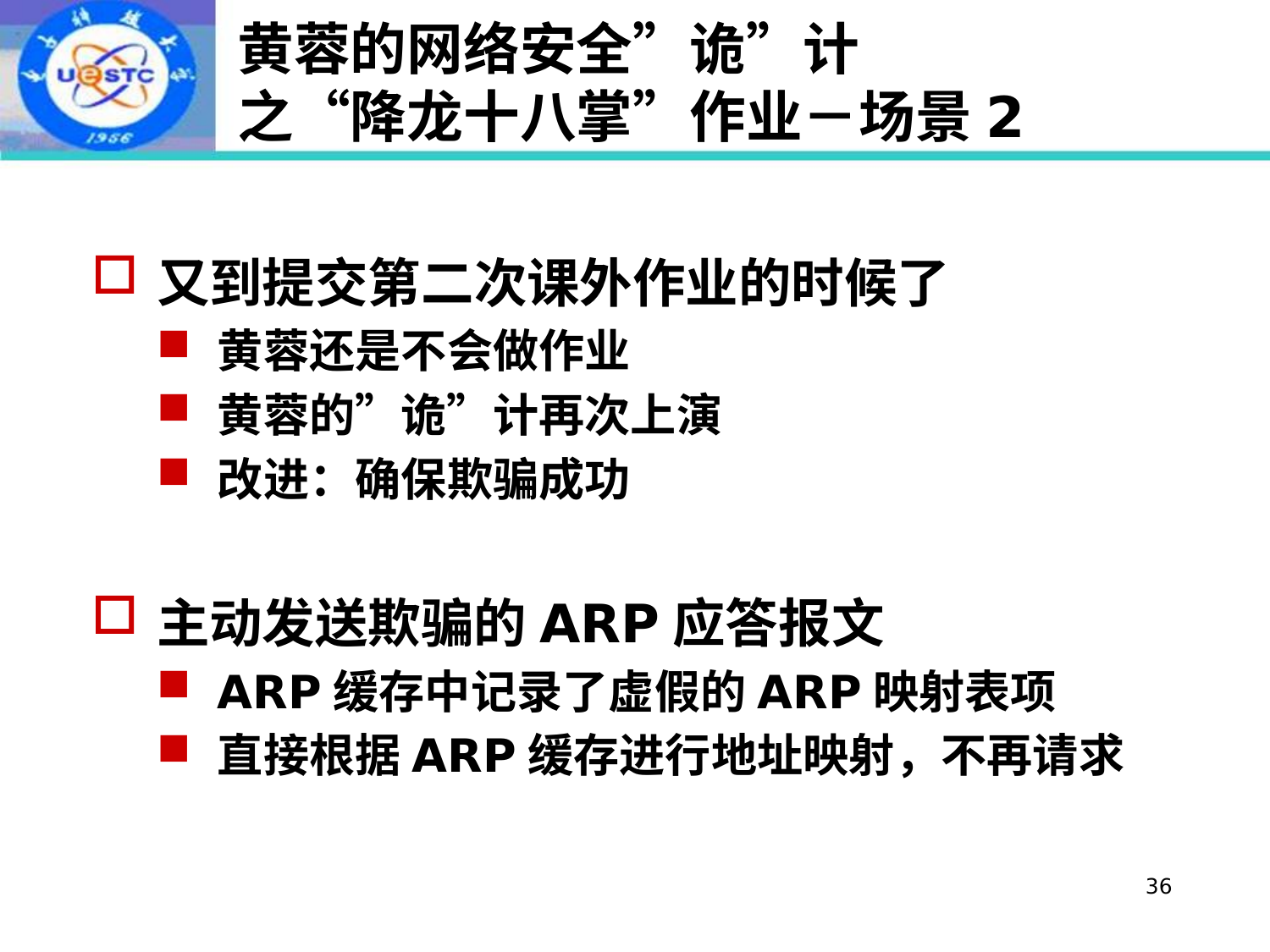

# 黄蓉的网络安全”诡”计 之“降龙十八掌”作业－场景2
又到提交第二次课外作业的时候了
黄蓉还是不会做作业
黄蓉的”诡”计再次上演
改进：确保欺骗成功

主动发送欺骗的ARP应答报文
ARP缓存中记录了虚假的ARP映射表项
直接根据ARP缓存进行地址映射，不再请求

36